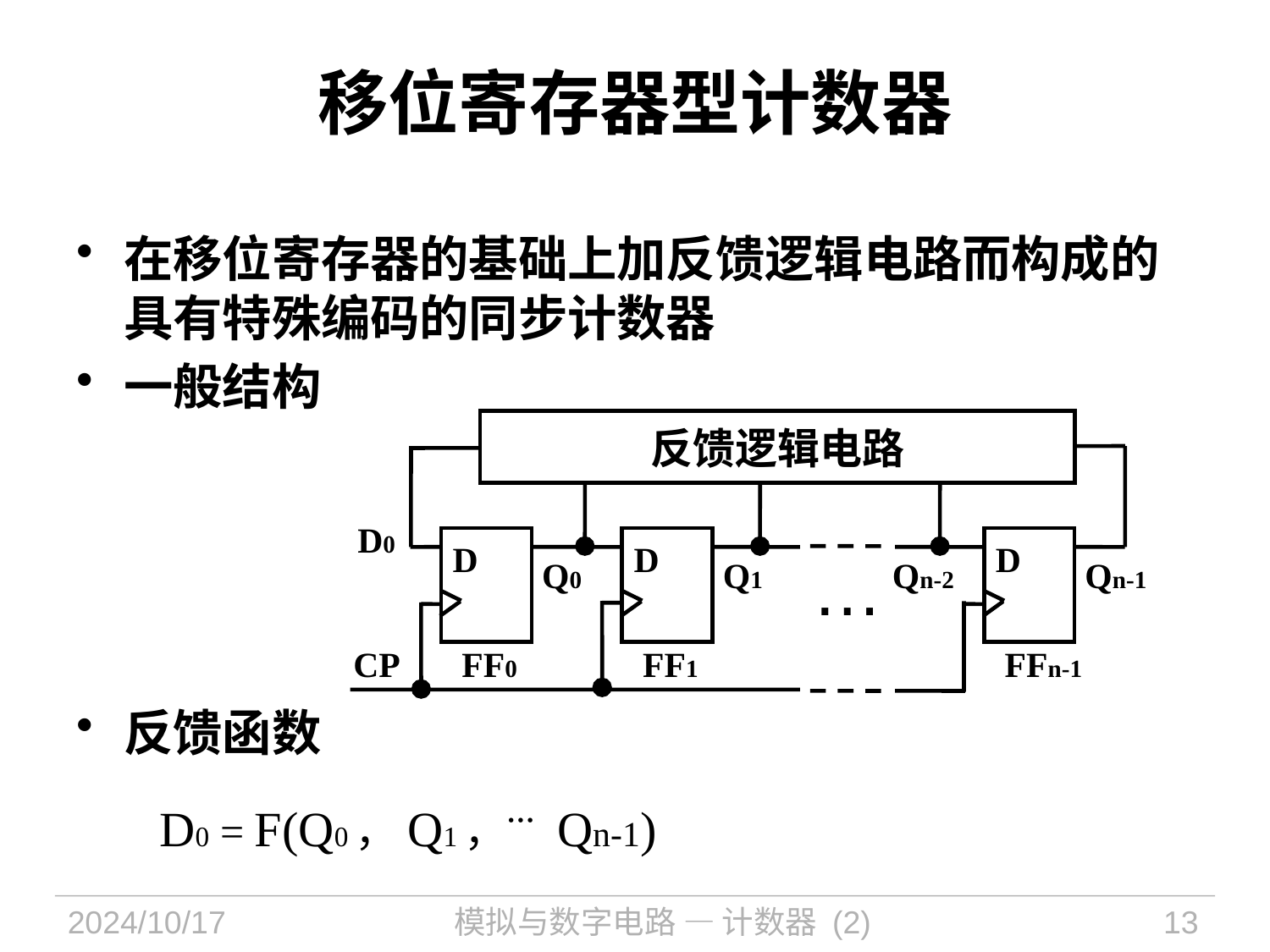

# 移位寄存器型计数器
在移位寄存器的基础上加反馈逻辑电路而构成的具有特殊编码的同步计数器
一般结构

反馈函数
反馈逻辑电路

D0

D
D
D
…

Q0
Q1
Qn-2
Qn-1

CP
FF0
FF1
FFn-1

D0 = F(Q0，Q1，…  Qn-1)
2024/10/17
模拟与数字电路 — 计数器 (2)
13